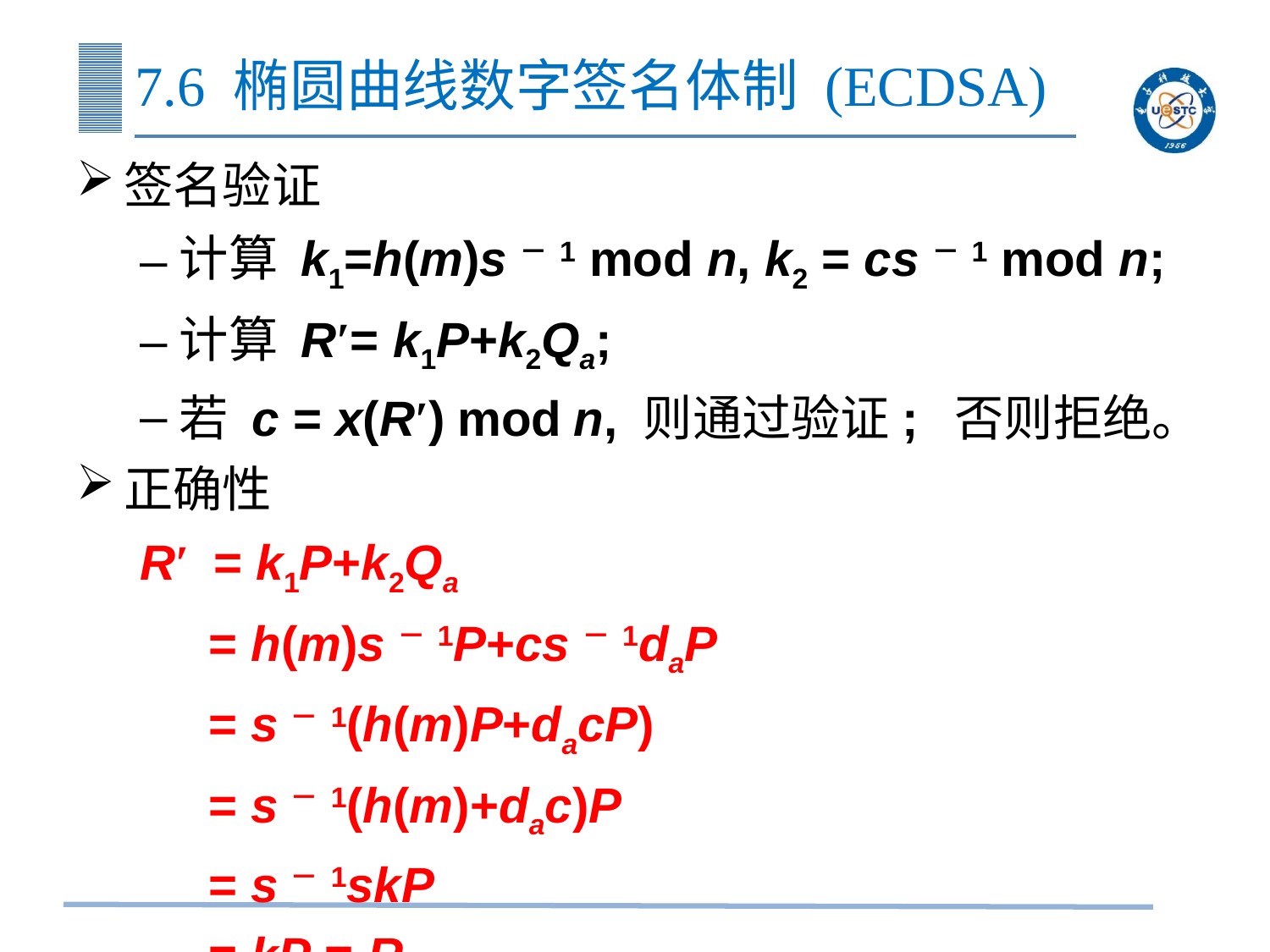

# 7.6 椭圆曲线数字签名体制 (ECDSA)
签名验证
计算 k1=h(m)s－1 mod n, k2 = cs－1 mod n;
计算 R′= k1P+k2Qa;
若 c = x(R′) mod n, 则通过验证;  否则拒绝。
正确性
R′  = k1P+k2Qa
     = h(m)s－1P+cs－1daP
     = s－1(h(m)P+dacP)
     = s－1(h(m)+dac)P
     = s－1skP
     = kP = R